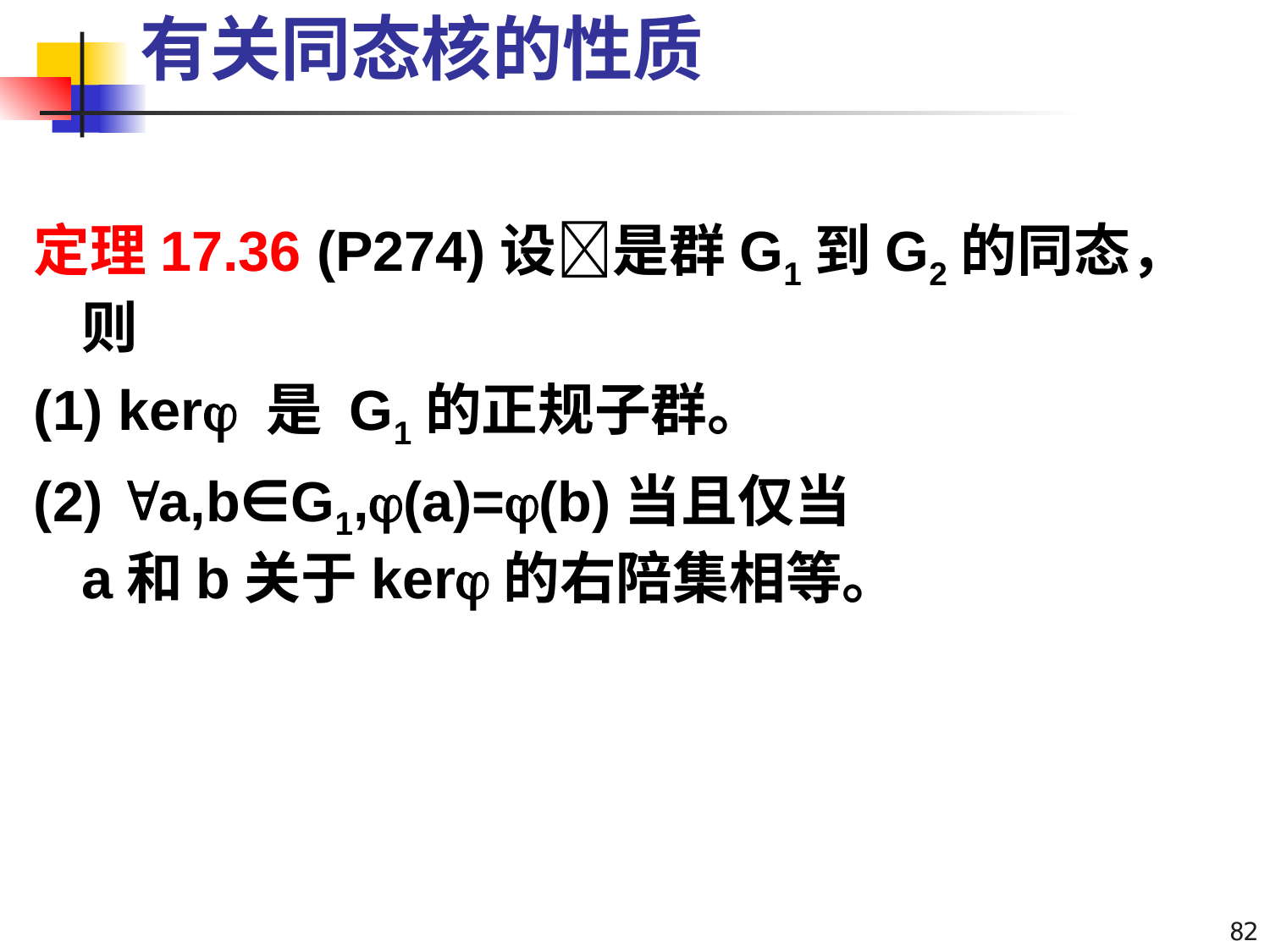

# 有关同态核的性质

定理17.36 (P274)设ϕ是群G1到G2的同态，则
(1) kerϕ 是 G1的正规子群。
(2) ∀a,b∈G1,ϕ(a)=ϕ(b)当且仅当
a和b关于kerϕ的右陪集相等。
82